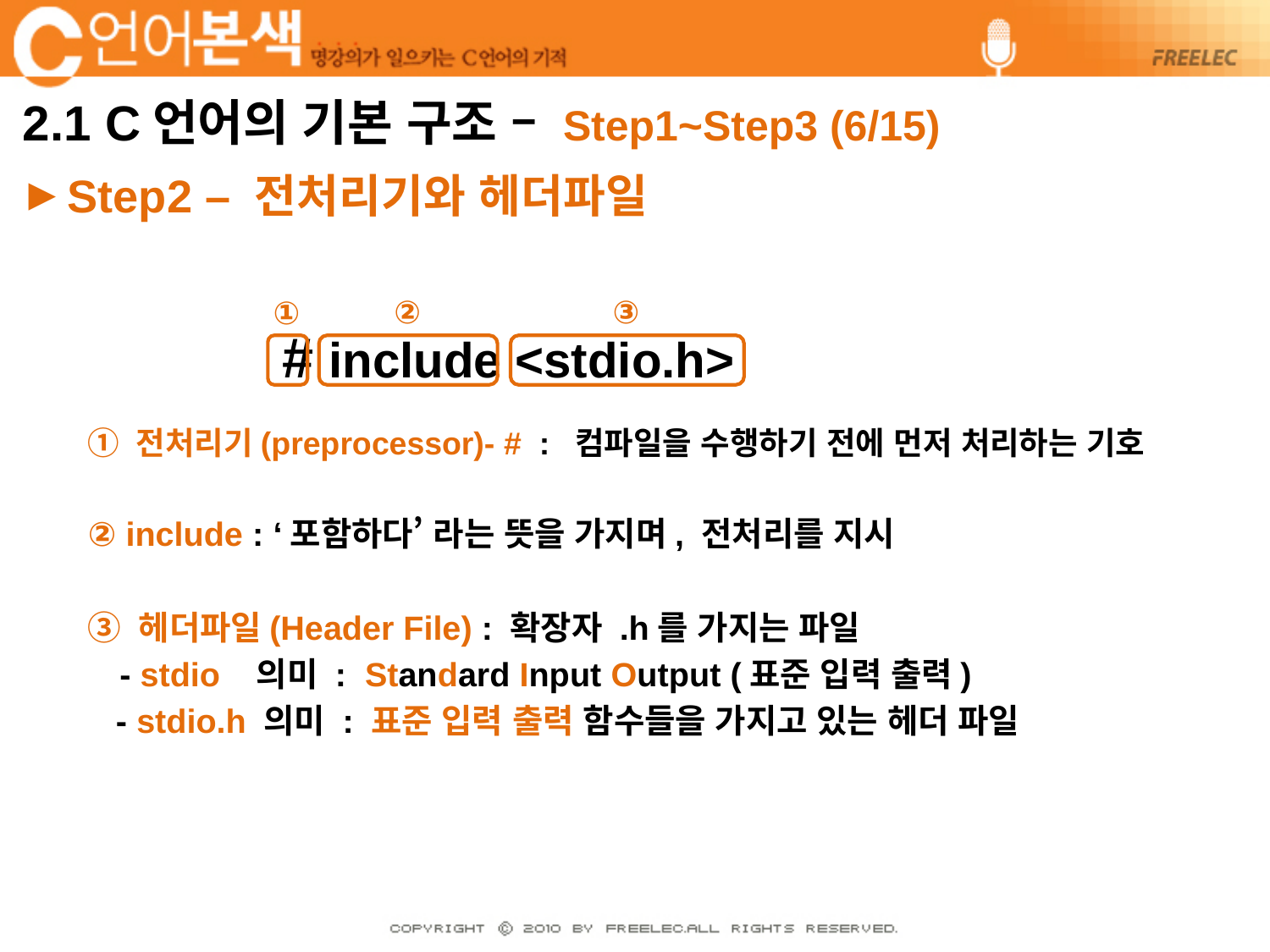

# 2.1 C언어의 기본 구조 – Step1~Step3 (6/15)
Step2 – 전처리기와 헤더파일

① 전처리기(preprocessor)- #  :  컴파일을 수행하기 전에 먼저 처리하는 기호

② include : ‘포함하다’ 라는 뜻을 가지며, 전처리를 지시

③ 헤더파일(Header File) : 확장자 .h를 가지는 파일
	- stdio   의미 :  Standard Input Output (표준 입력 출력)
   - stdio.h 의미 : 표준 입력 출력 함수들을 가지고 있는 헤더 파일
②
③
①
# include <stdio.h>